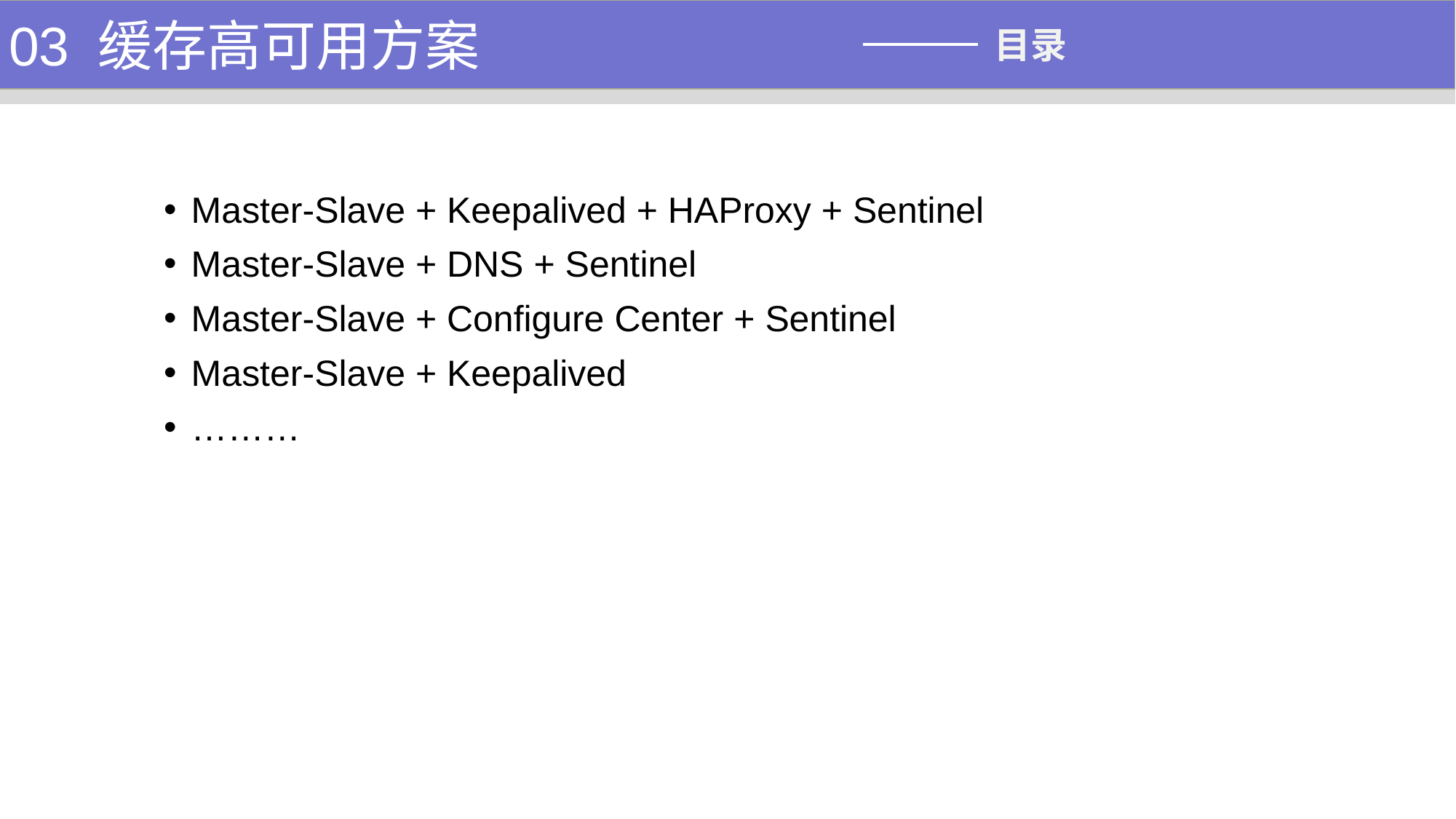

1、功能介绍
03 缓存高可用方案
目录
Master-Slave + Keepalived + HAProxy + Sentinel
Master-Slave + DNS + Sentinel
Master-Slave + Configure Center + Sentinel
Master-Slave + Keepalived
………